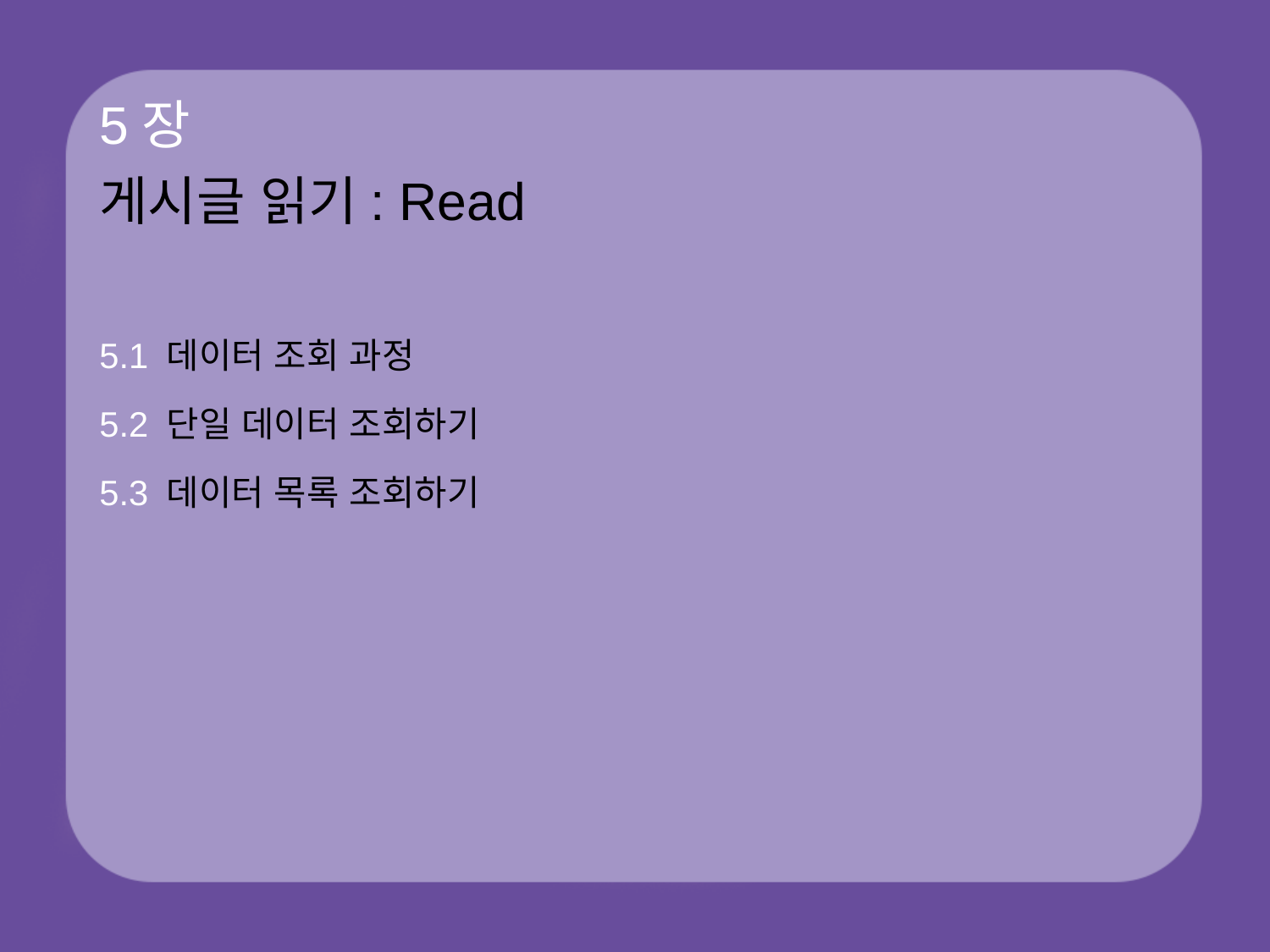

# 5장 게시글 읽기: Read
5.1 데이터 조회 과정
5.2 단일 데이터 조회하기
5.3 데이터 목록 조회하기